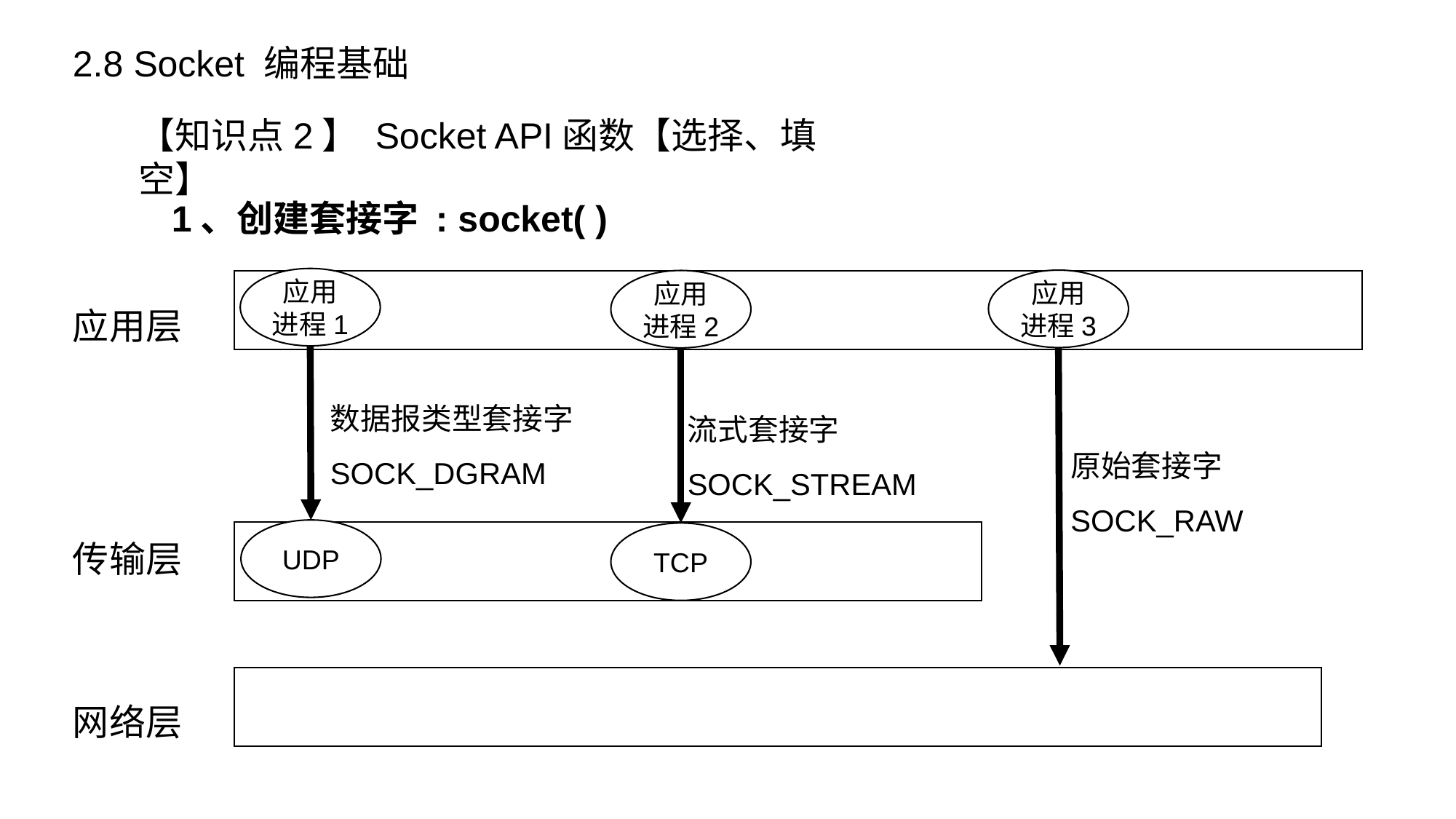

2.8 Socket 编程基础
【知识点2】 Socket API函数【选择、填空】
1、创建套接字 : socket( )
应用进程1
应用进程3
应用进程2

应用层
数据报类型套接字
SOCK_DGRAM
流式套接字
SOCK_STREAM
原始套接字
SOCK_RAW
传输层
UDP

TCP

网络层